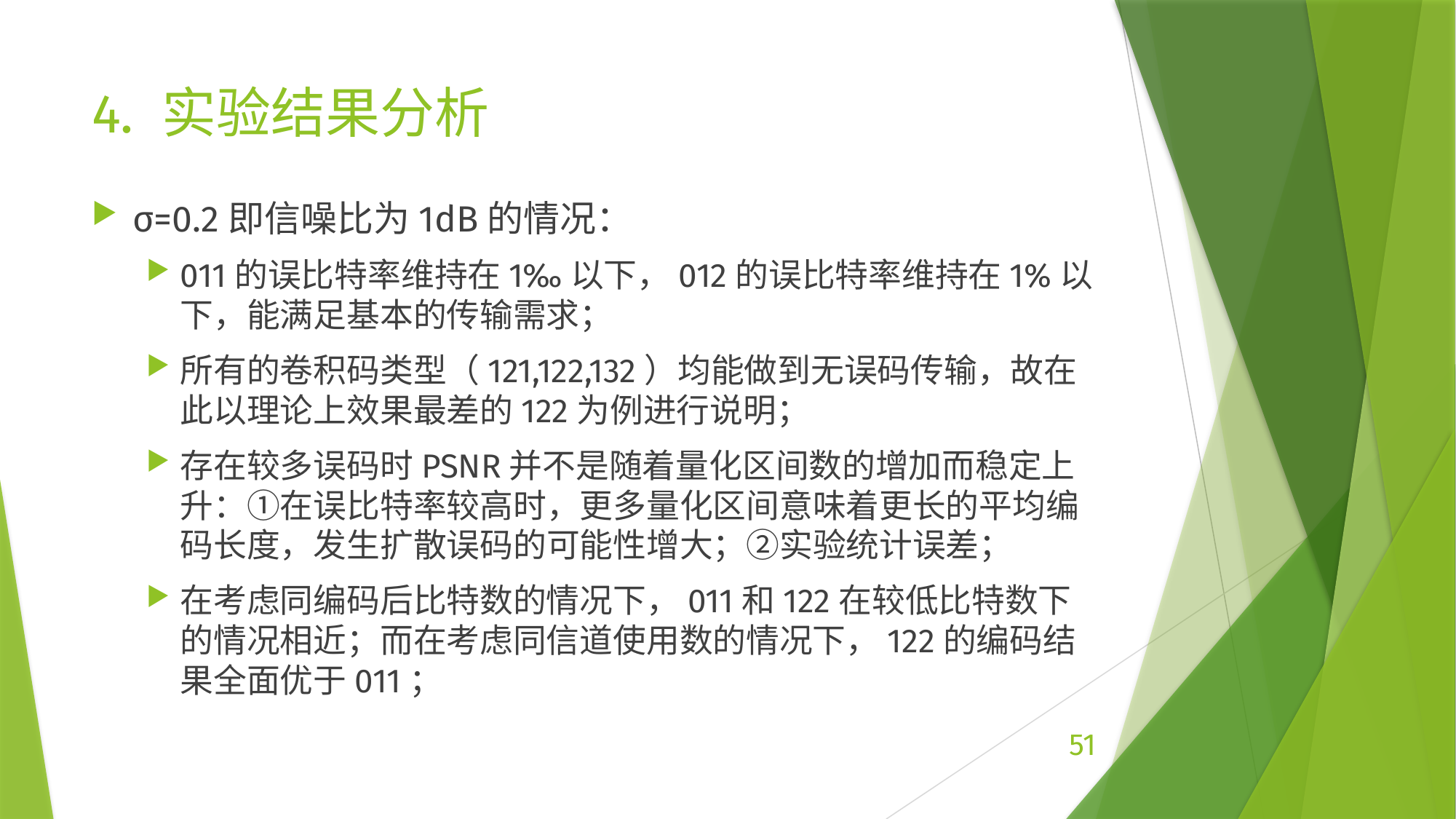

# 4. 实验结果分析
σ=0.2即信噪比为1dB的情况：
011的误比特率维持在1‰以下，012的误比特率维持在1%以下，能满足基本的传输需求；
所有的卷积码类型（121,122,132）均能做到无误码传输，故在此以理论上效果最差的122为例进行说明；
存在较多误码时PSNR并不是随着量化区间数的增加而稳定上升：①在误比特率较高时，更多量化区间意味着更长的平均编码长度，发生扩散误码的可能性增大；②实验统计误差；
在考虑同编码后比特数的情况下，011和122在较低比特数下的情况相近；而在考虑同信道使用数的情况下，122的编码结果全面优于011；

51